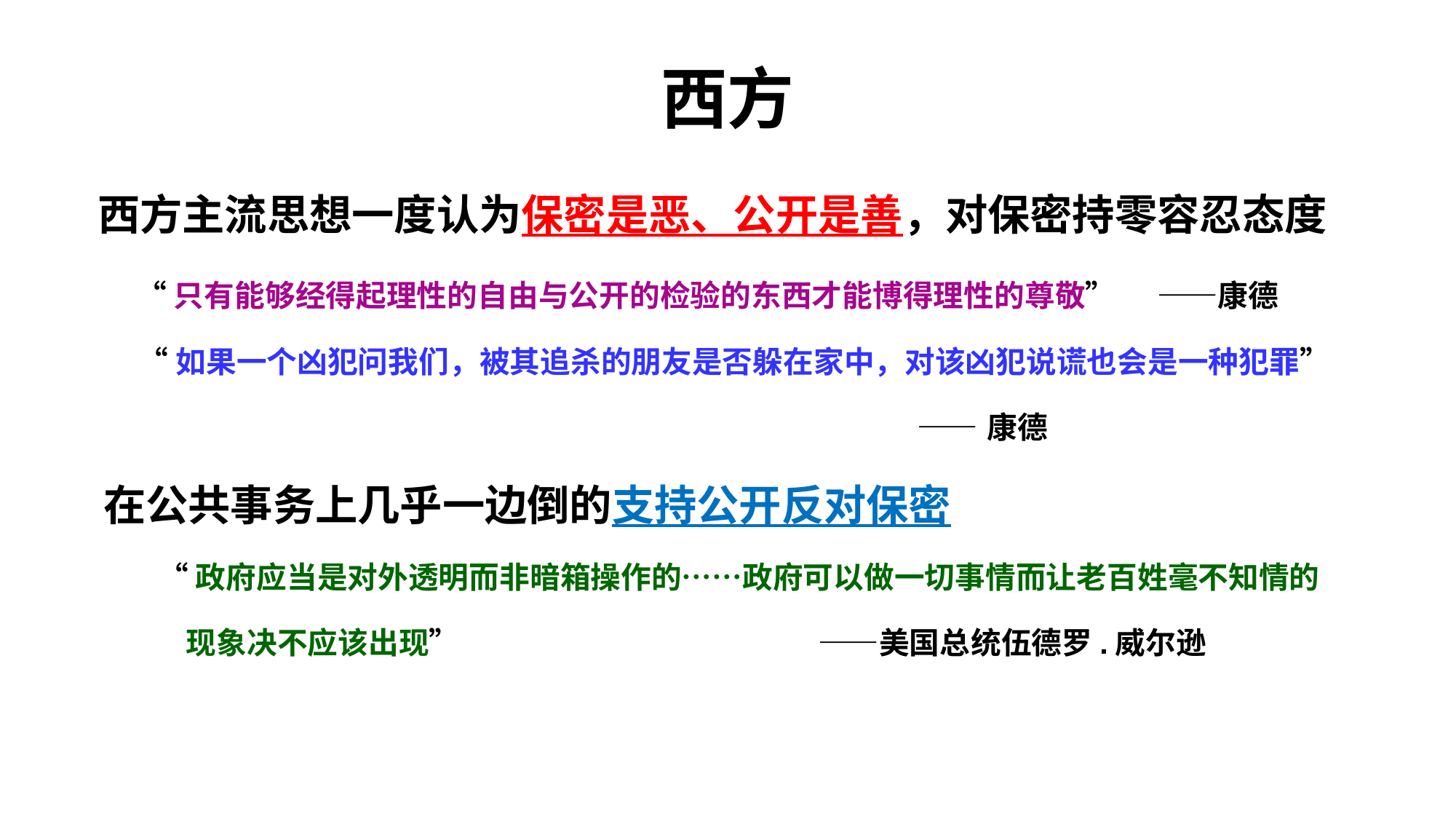

# 西方
    西方主流思想一度认为保密是恶、公开是善，对保密持零容忍态度
    “只有能够经得起理性的自由与公开的检验的东西才能博得理性的尊敬”      ——康德
     “如果一个凶犯问我们，被其追杀的朋友是否躲在家中，对该凶犯说谎也会是一种犯罪”
                                                                                                                      ——康德
在公共事务上几乎一边倒的支持公开反对保密
“政府应当是对外透明而非暗箱操作的……政府可以做一切事情而让老百姓毫不知情的
   现象决不应该出现”                                                    ——美国总统伍德罗.威尔逊